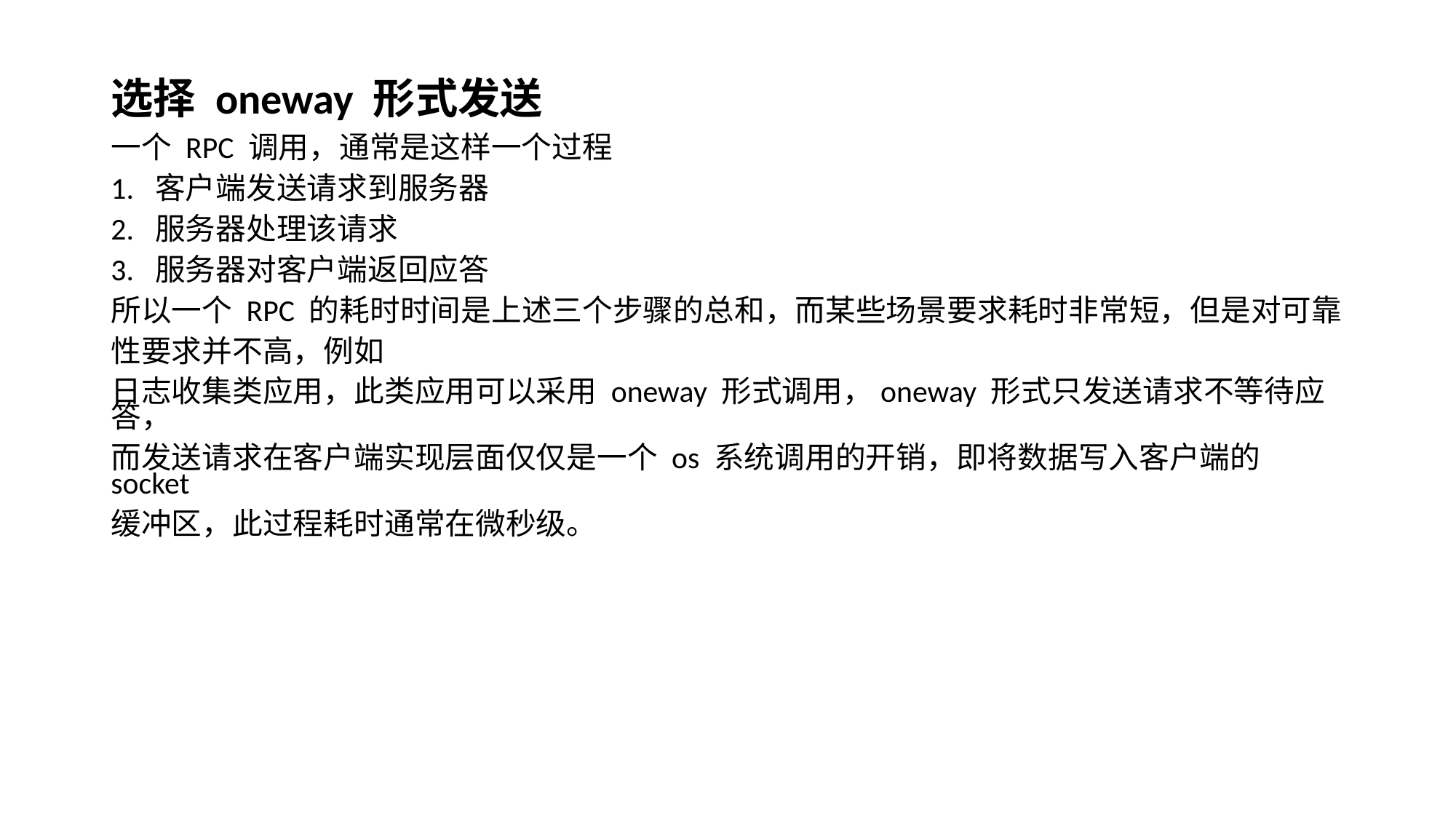

选择 oneway 形式发送
一个 RPC 调用，通常是这样一个过程
1.  客户端发送请求到服务器
2.  服务器处理该请求
3.  服务器对客户端返回应答
所以一个 RPC 的耗时时间是上述三个步骤的总和，而某些场景要求耗时非常短，但是对可靠
性要求并不高，例如
日志收集类应用，此类应用可以采用 oneway 形式调用，oneway 形式只发送请求不等待应答，
而发送请求在客户端实现层面仅仅是一个 os 系统调用的开销，即将数据写入客户端的 socket
缓冲区，此过程耗时通常在微秒级。